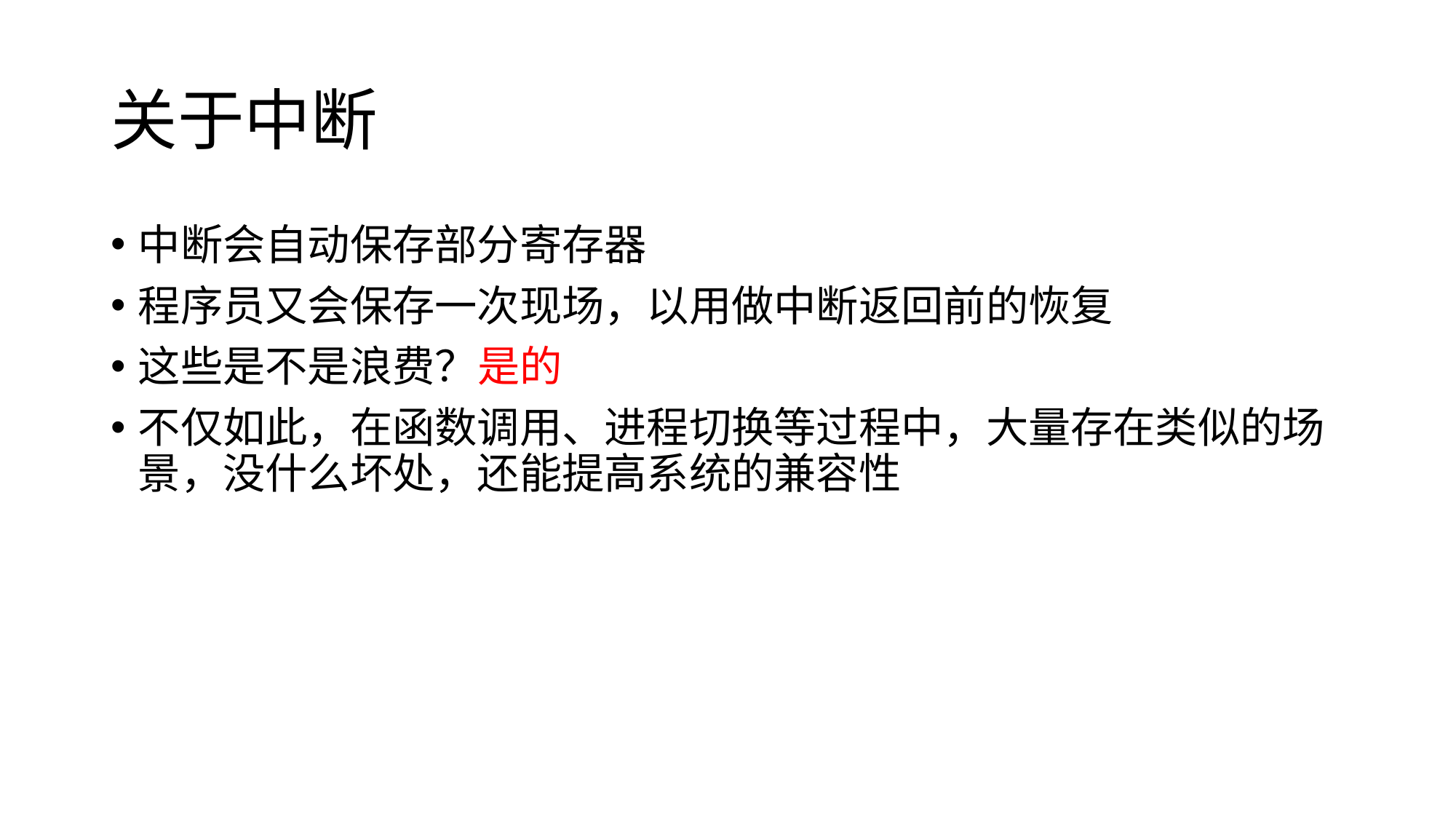

# 关于中断
中断会自动保存部分寄存器
程序员又会保存一次现场，以用做中断返回前的恢复
这些是不是浪费？是的
不仅如此，在函数调用、进程切换等过程中，大量存在类似的场景，没什么坏处，还能提高系统的兼容性